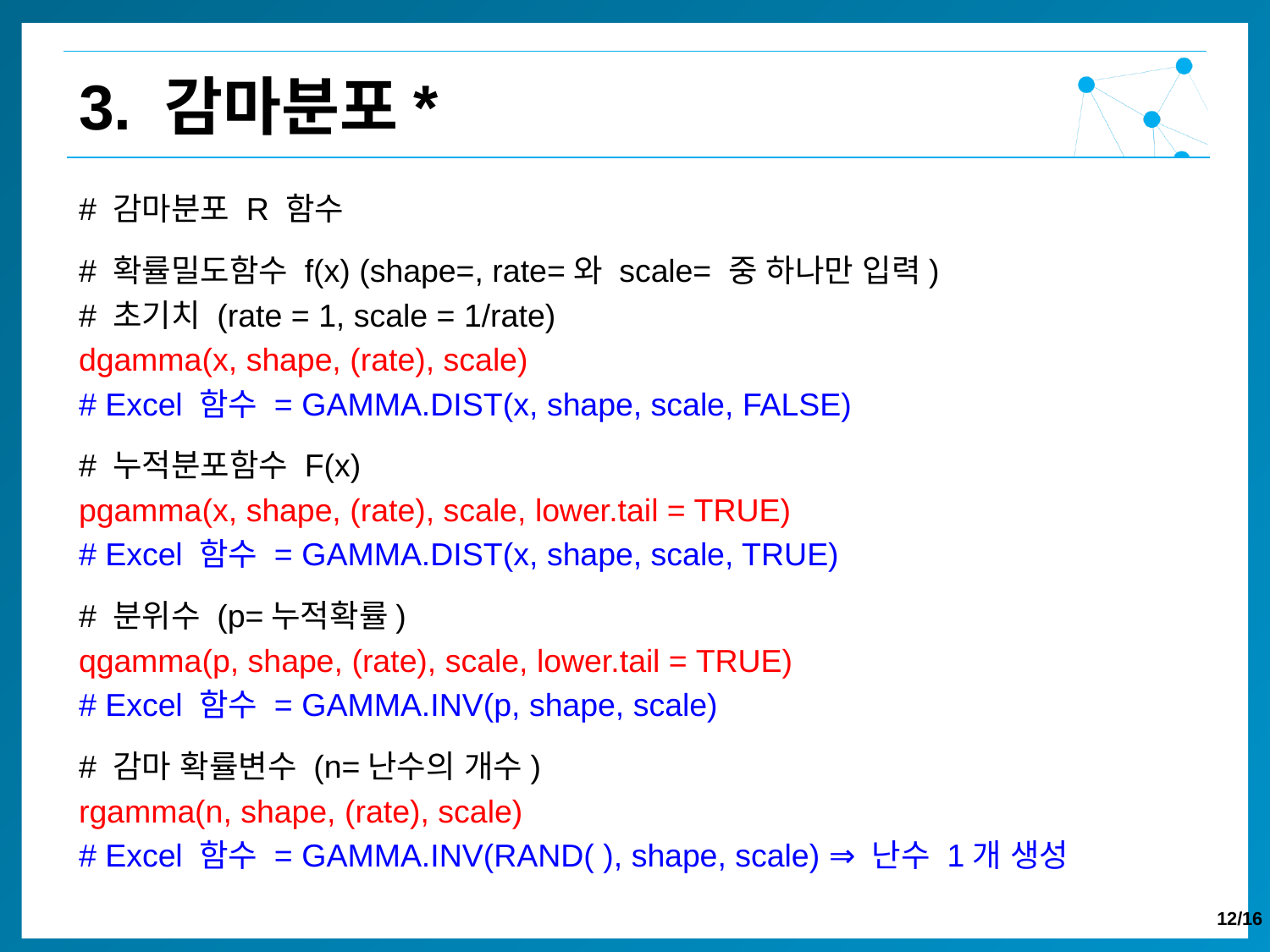

3. 감마분포*
# 감마분포 R 함수

# 확률밀도함수 f(x) (shape=, rate=와 scale= 중 하나만 입력)
# 초기치 (rate = 1, scale = 1/rate)
dgamma(x, shape, (rate), scale)
# Excel 함수 = GAMMA.DIST(x, shape, scale, FALSE)

# 누적분포함수 F(x)
pgamma(x, shape, (rate), scale, lower.tail = TRUE)
# Excel 함수 = GAMMA.DIST(x, shape, scale, TRUE)

# 분위수 (p=누적확률)
qgamma(p, shape, (rate), scale, lower.tail = TRUE)
# Excel 함수 = GAMMA.INV(p, shape, scale)

# 감마 확률변수 (n=난수의 개수)
rgamma(n, shape, (rate), scale)
# Excel 함수 = GAMMA.INV(RAND( ), shape, scale) ⇒ 난수 1개 생성